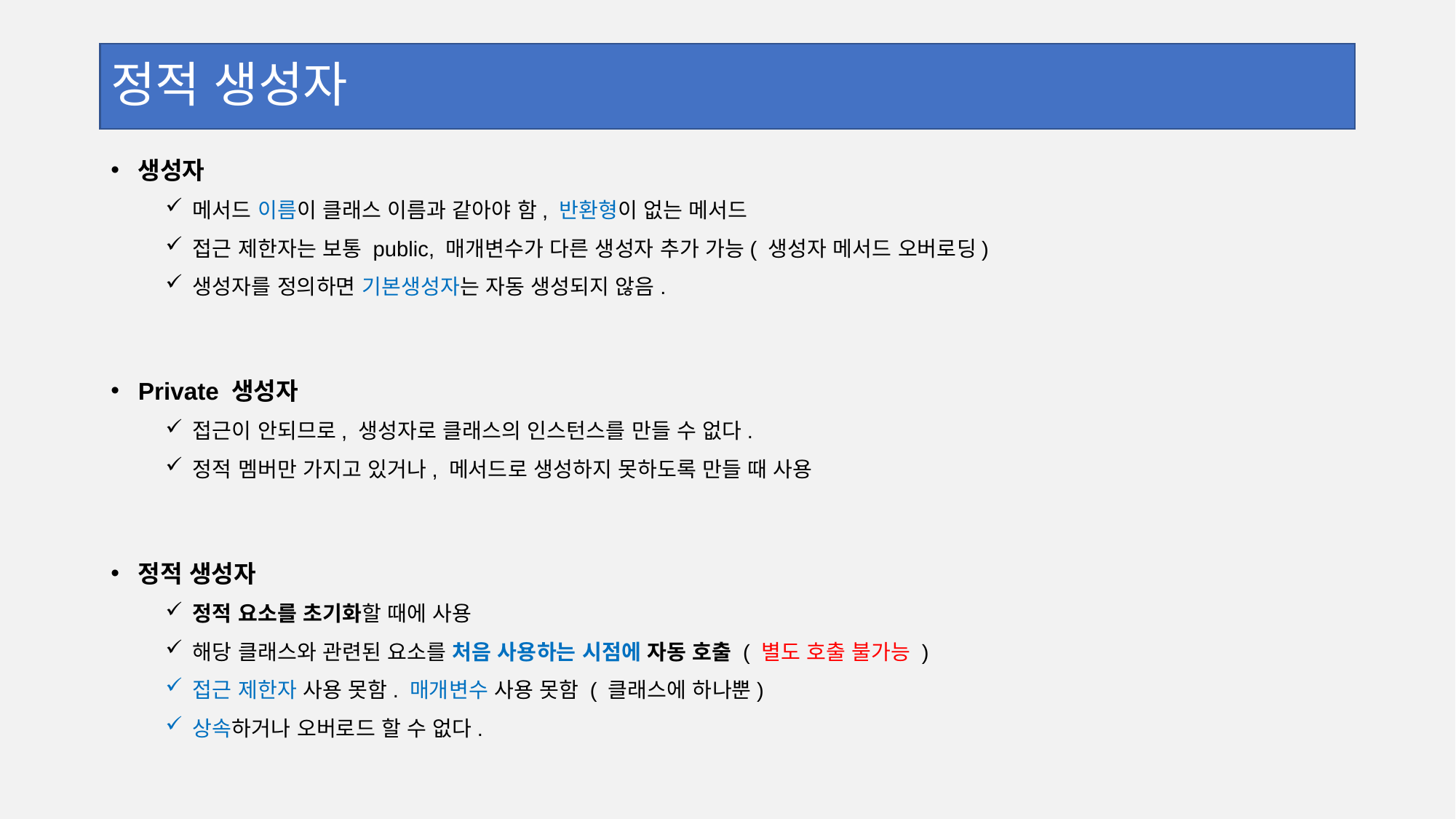

# 정적 생성자
생성자
메서드 이름이 클래스 이름과 같아야 함, 반환형이 없는 메서드
접근 제한자는 보통 public, 매개변수가 다른 생성자 추가 가능( 생성자 메서드 오버로딩)
생성자를 정의하면 기본생성자는 자동 생성되지 않음.

Private 생성자
접근이 안되므로, 생성자로 클래스의 인스턴스를 만들 수 없다.
정적 멤버만 가지고 있거나, 메서드로 생성하지 못하도록 만들 때 사용

정적 생성자
정적 요소를 초기화할 때에 사용
해당 클래스와 관련된 요소를 처음 사용하는 시점에 자동 호출 ( 별도 호출 불가능 )
접근 제한자 사용 못함. 매개변수 사용 못함 ( 클래스에 하나뿐)
상속하거나 오버로드 할 수 없다.